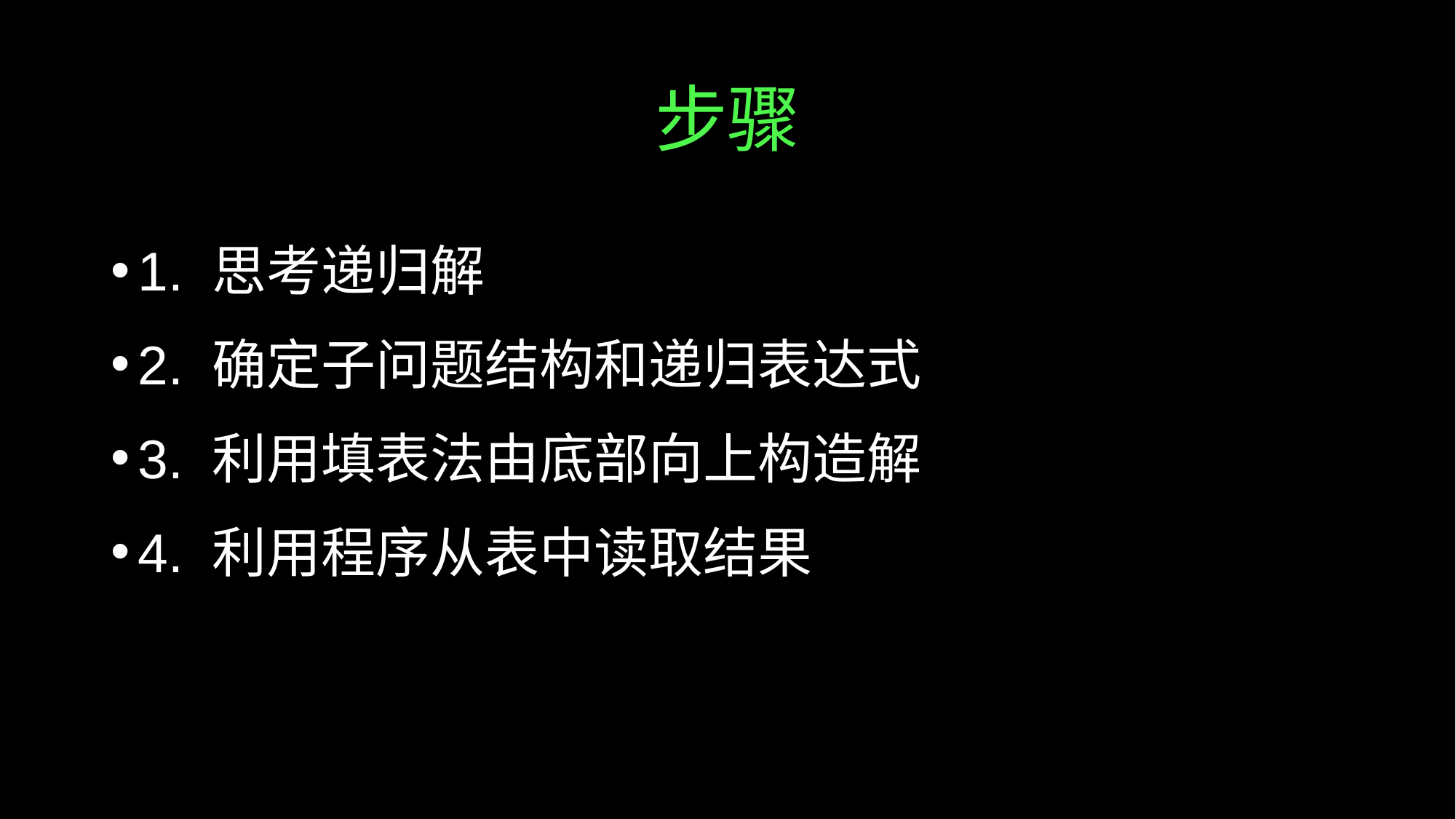

# 步骤
1. 思考递归解
2. 确定子问题结构和递归表达式
3. 利用填表法由底部向上构造解
4. 利用程序从表中读取结果